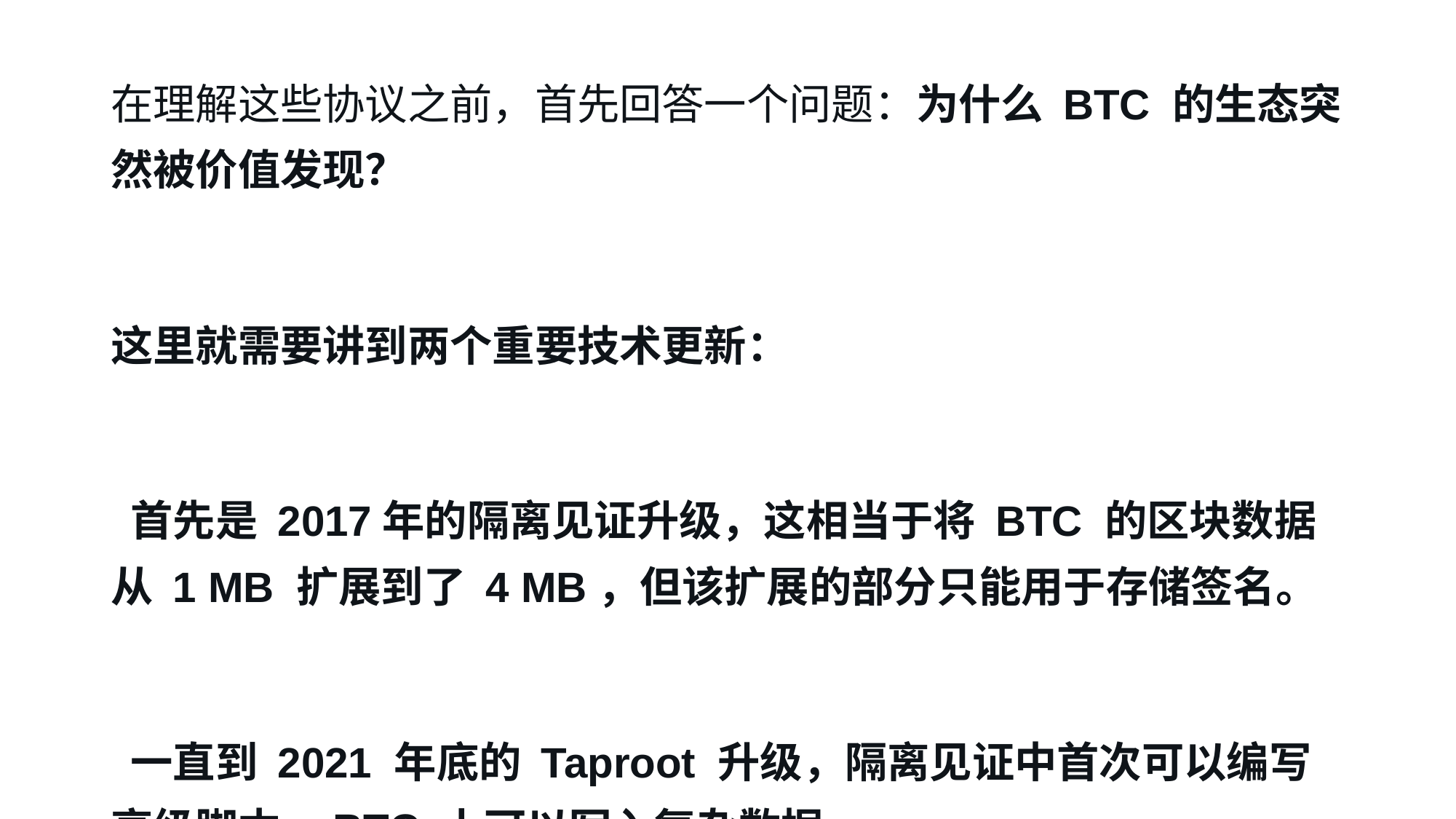

在理解这些协议之前，首先回答一个问题：为什么 BTC 的生态突然被价值发现？

这里就需要讲到两个重要技术更新：

 首先是 2017年的隔离见证升级，这相当于将 BTC 的区块数据从 1 MB 扩展到了 4 MB，但该扩展的部分只能用于存储签名。

 一直到 2021 年底的 Taproot 升级，隔离见证中首次可以编写高级脚本，BTC 上可以写入复杂数据。

BTC 在可编程性与可扩展性上获得了巨大的进步，一些包含复杂逻辑的协议开始出现，BTC 生态终于开始了下一阶段的里程碑，这是 2023 年的生态大爆发的主要契机。